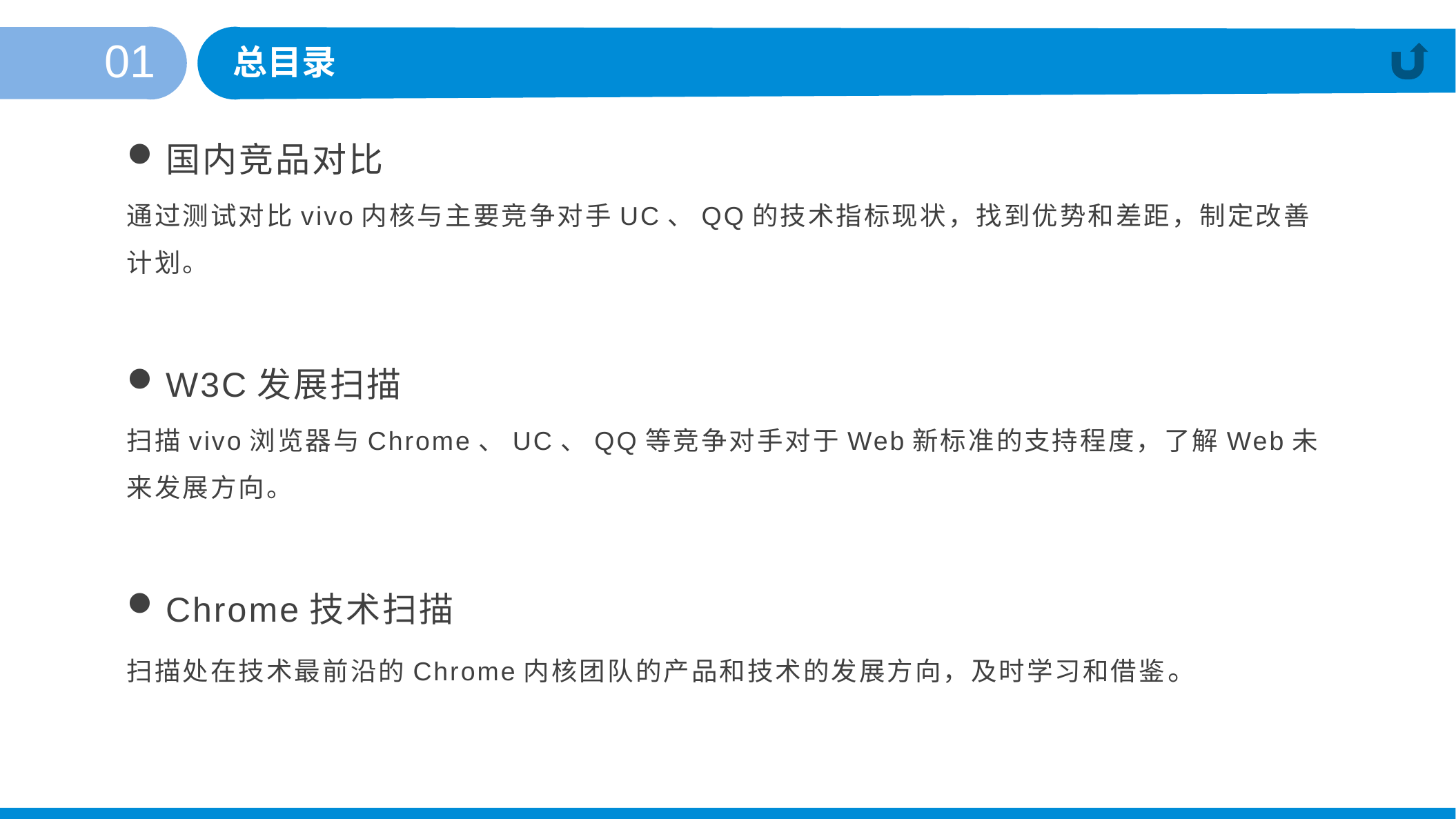

01

总目录

国内竞品对比
通过测试对比vivo内核与主要竞争对手UC、QQ的技术指标现状，找到优势和差距，制定改善计划。

W3C发展扫描
扫描vivo浏览器与Chrome、UC、QQ等竞争对手对于Web新标准的支持程度，了解Web未来发展方向。

Chrome技术扫描
扫描处在技术最前沿的Chrome内核团队的产品和技术的发展方向，及时学习和借鉴。